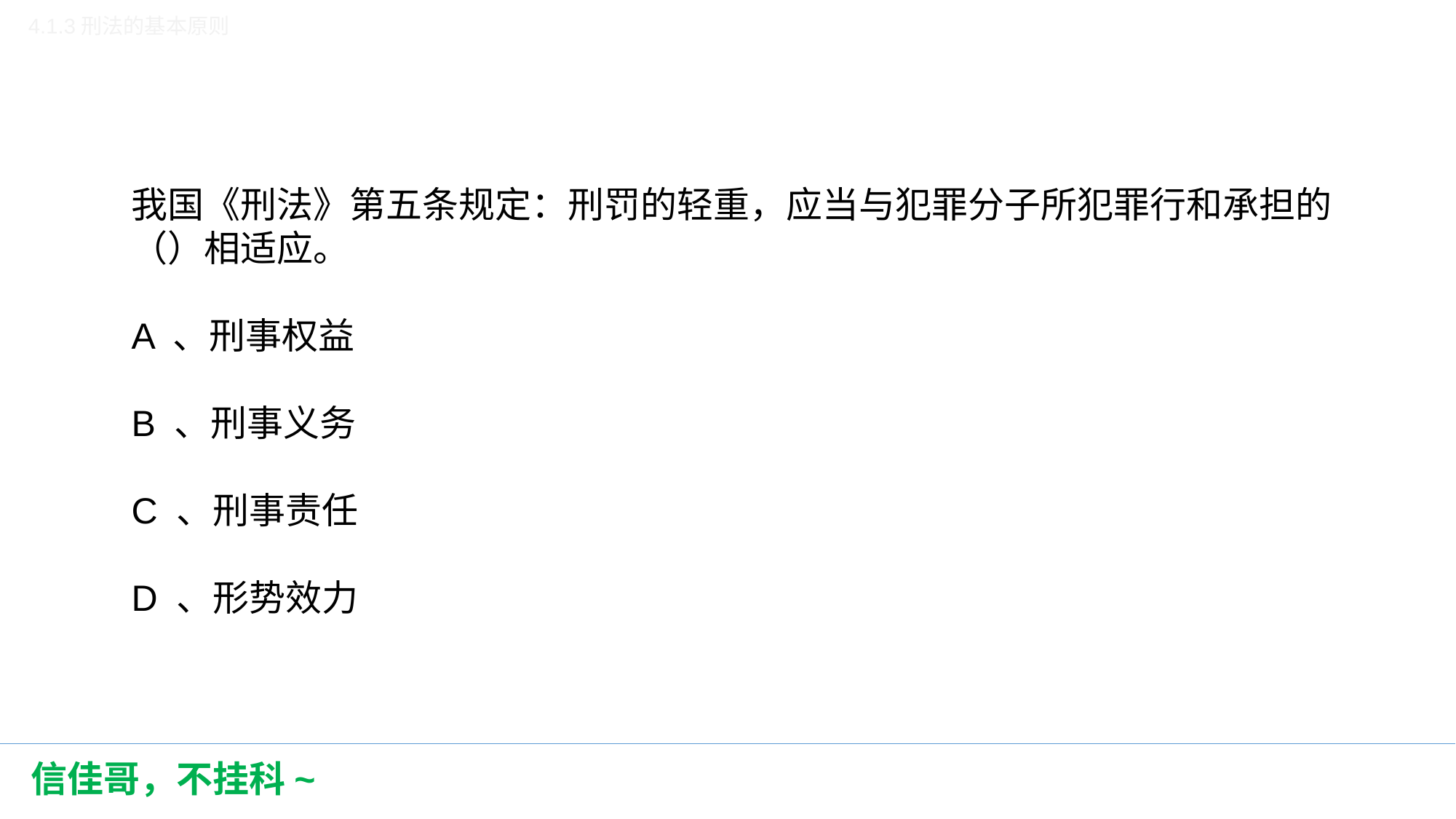

4.1.3刑法的基本原则
我国《刑法》第五条规定：刑罚的轻重，应当与犯罪分子所犯罪行和承担的（）相适应。

A 、刑事权益

B 、刑事义务

C 、刑事责任

D 、形势效力